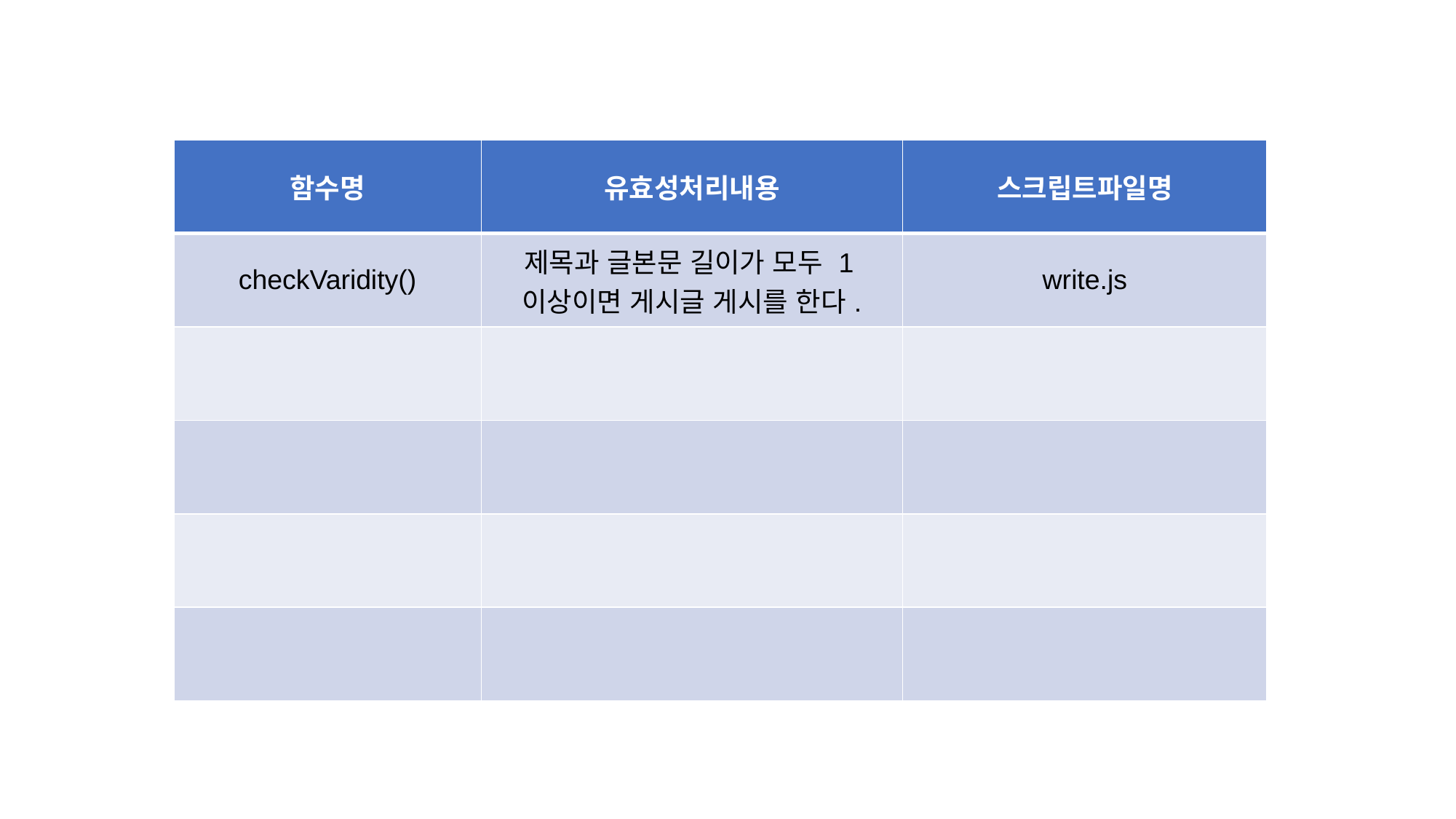

| 함수명 | 유효성처리내용 | 스크립트파일명 |
| --- | --- | --- |
| checkVaridity() | 제목과 글본문 길이가 모두 1이상이면 게시글 게시를 한다. | write.js |
|  |  |  |
|  |  |  |
|  |  |  |
|  |  |  |